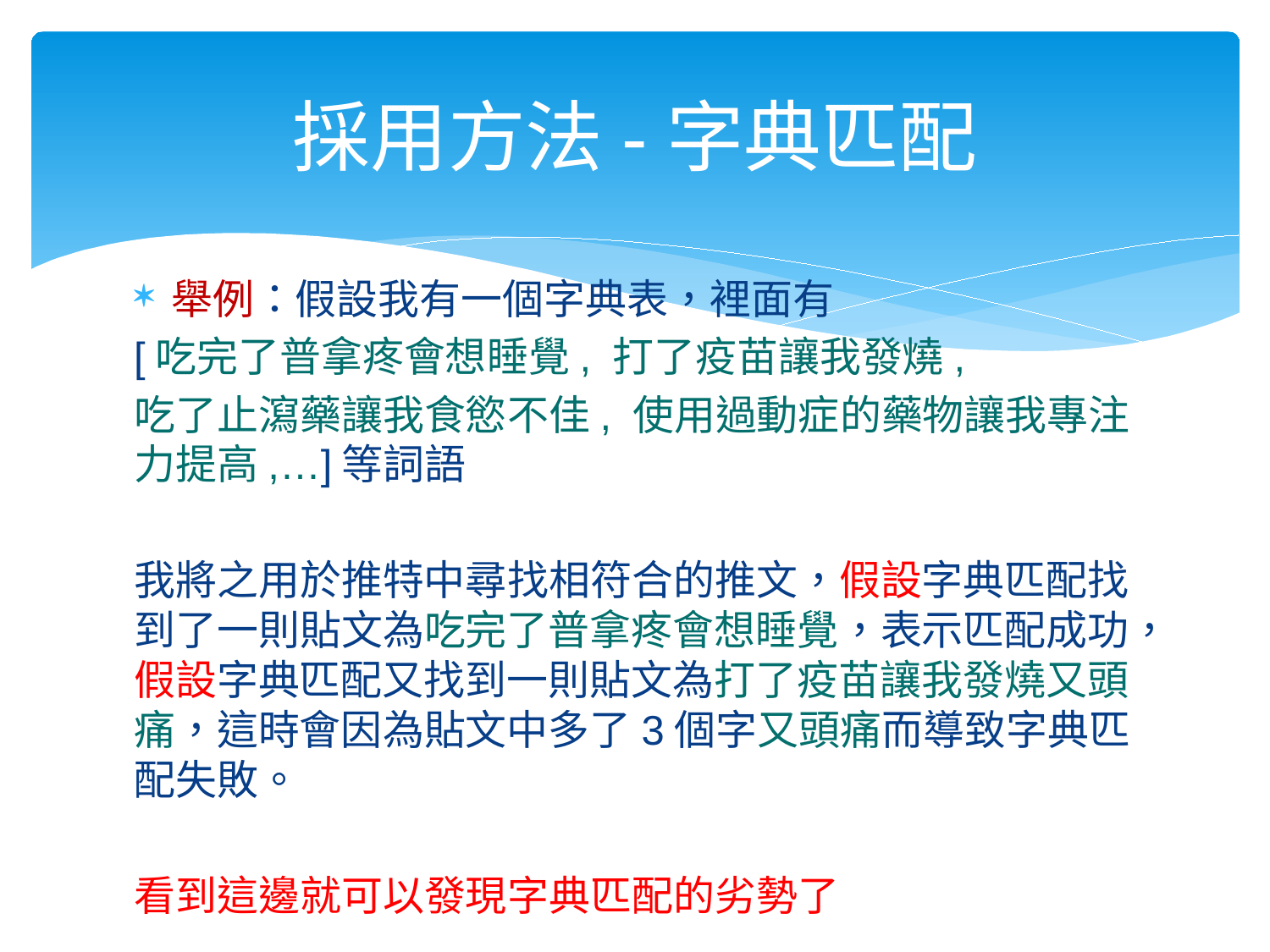

# 採用方法-字典匹配
舉例：假設我有一個字典表，裡面有
[吃完了普拿疼會想睡覺, 打了疫苗讓我發燒,
吃了止瀉藥讓我食慾不佳, 使用過動症的藥物讓我專注力提高,…]等詞語

我將之用於推特中尋找相符合的推文，假設字典匹配找到了一則貼文為吃完了普拿疼會想睡覺，表示匹配成功，假設字典匹配又找到一則貼文為打了疫苗讓我發燒又頭痛，這時會因為貼文中多了3個字又頭痛而導致字典匹配失敗。

看到這邊就可以發現字典匹配的劣勢了